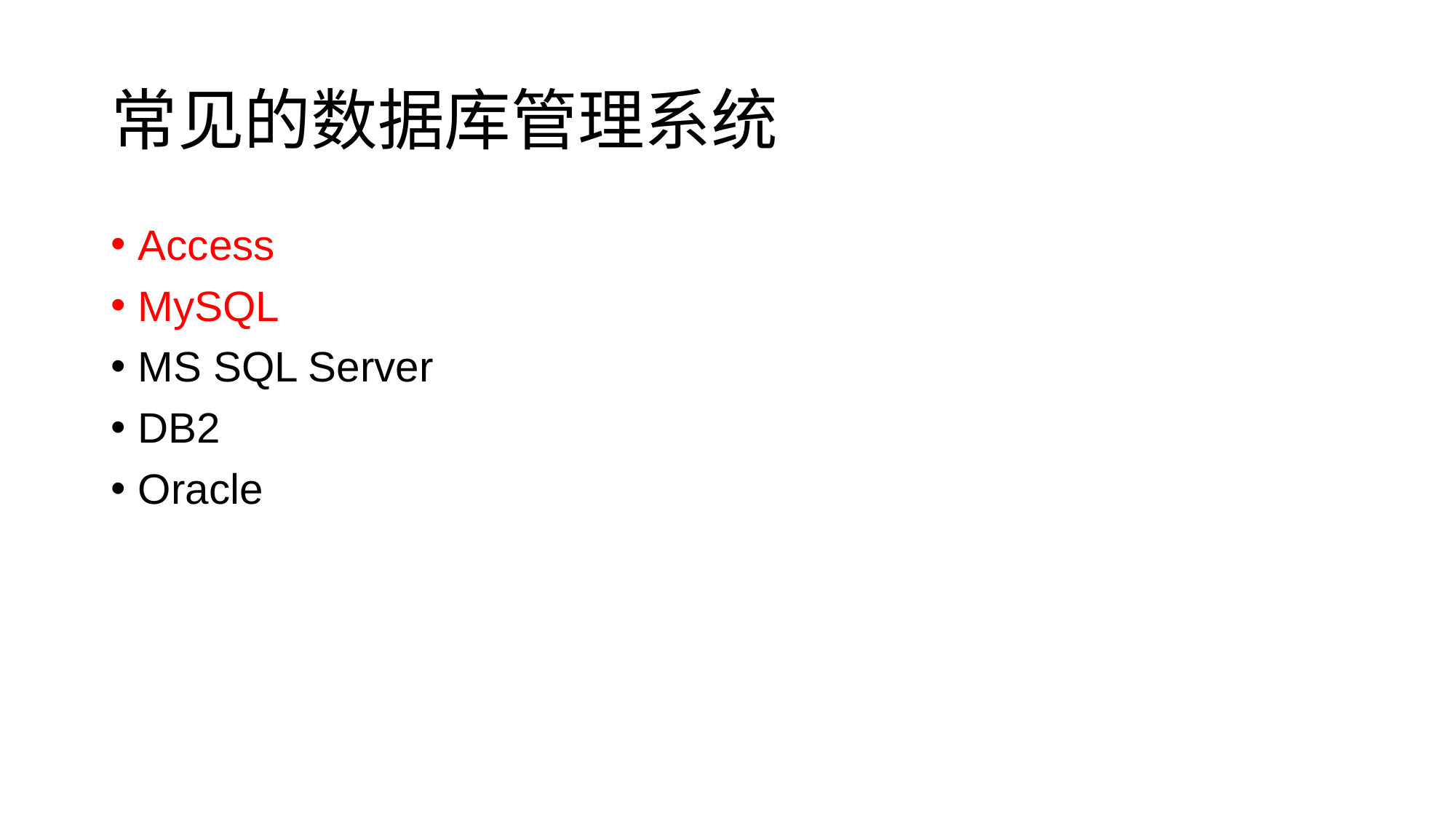

# 常见的数据库管理系统
Access
MySQL
MS SQL Server
DB2
Oracle